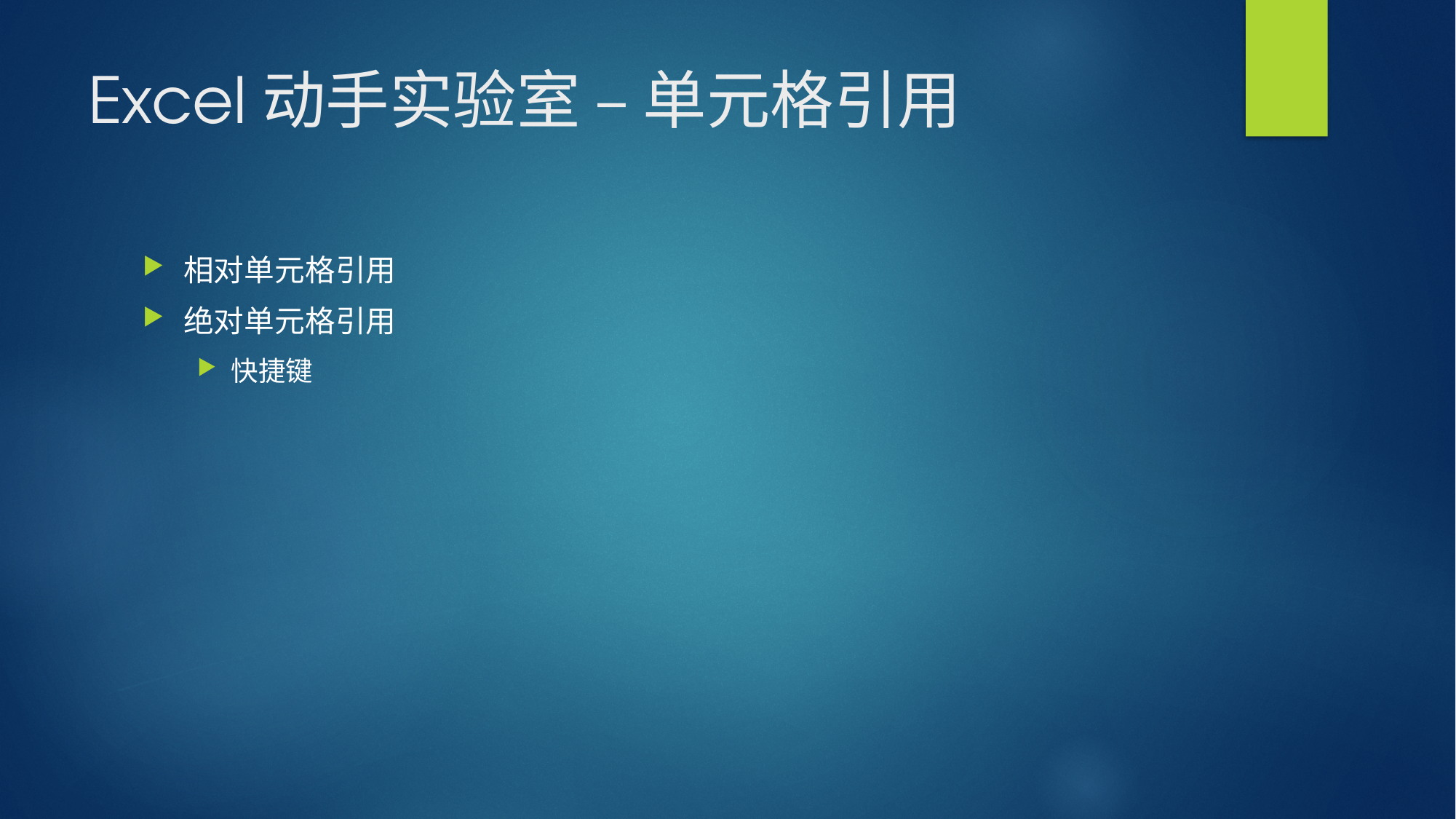

# Excel动手实验室 – 单元格引用
相对单元格引用
绝对单元格引用
快捷键